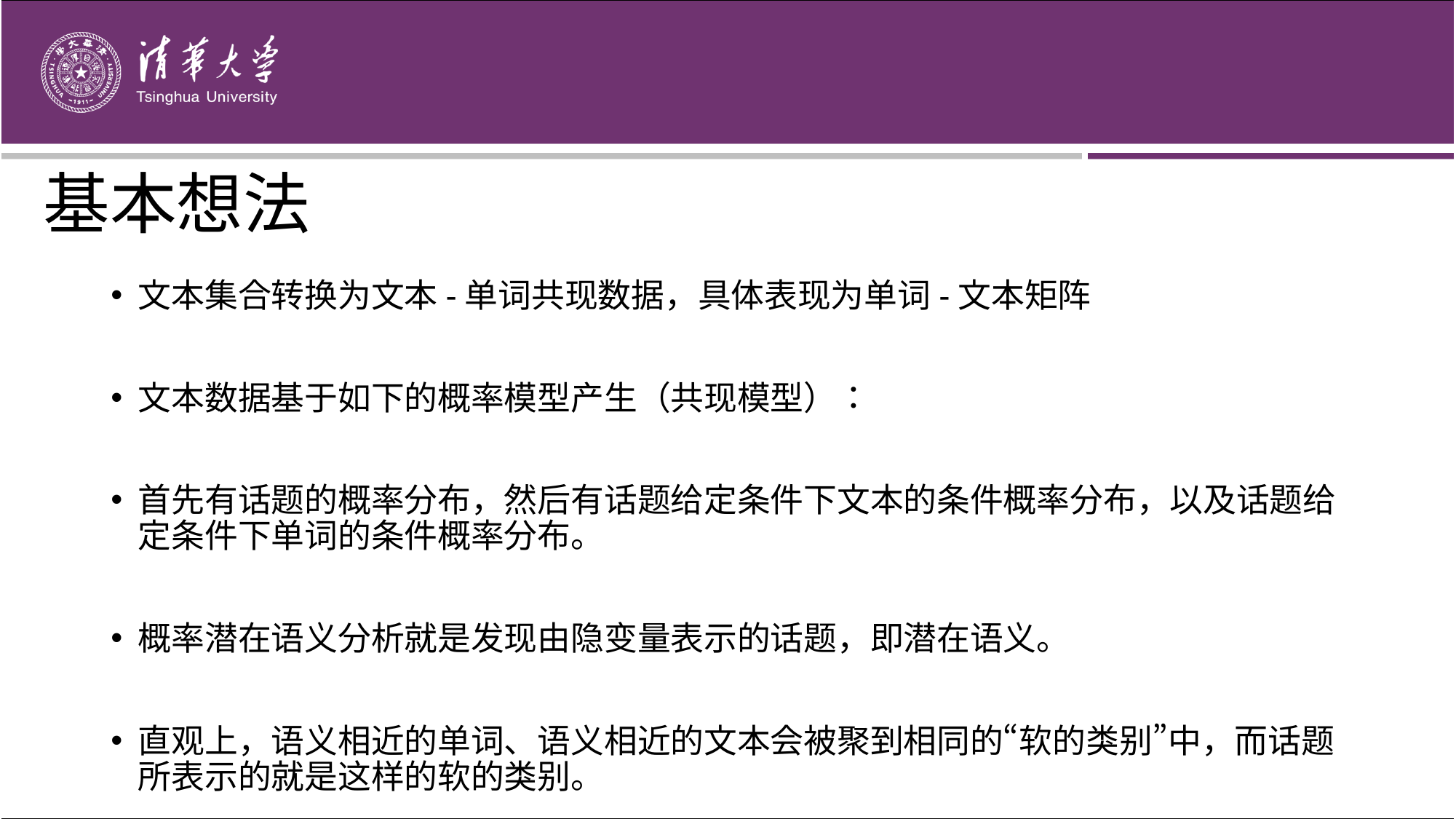

# 基本想法
文本集合转换为文本-单词共现数据，具体表现为单词-文本矩阵

文本数据基于如下的概率模型产生（共现模型）：

首先有话题的概率分布，然后有话题给定条件下文本的条件概率分布，以及话题给定条件下单词的条件概率分布。

概率潜在语义分析就是发现由隐变量表示的话题，即潜在语义。

直观上，语义相近的单词、语义相近的文本会被聚到相同的“软的类别”中，而话题所表示的就是这样的软的类别。